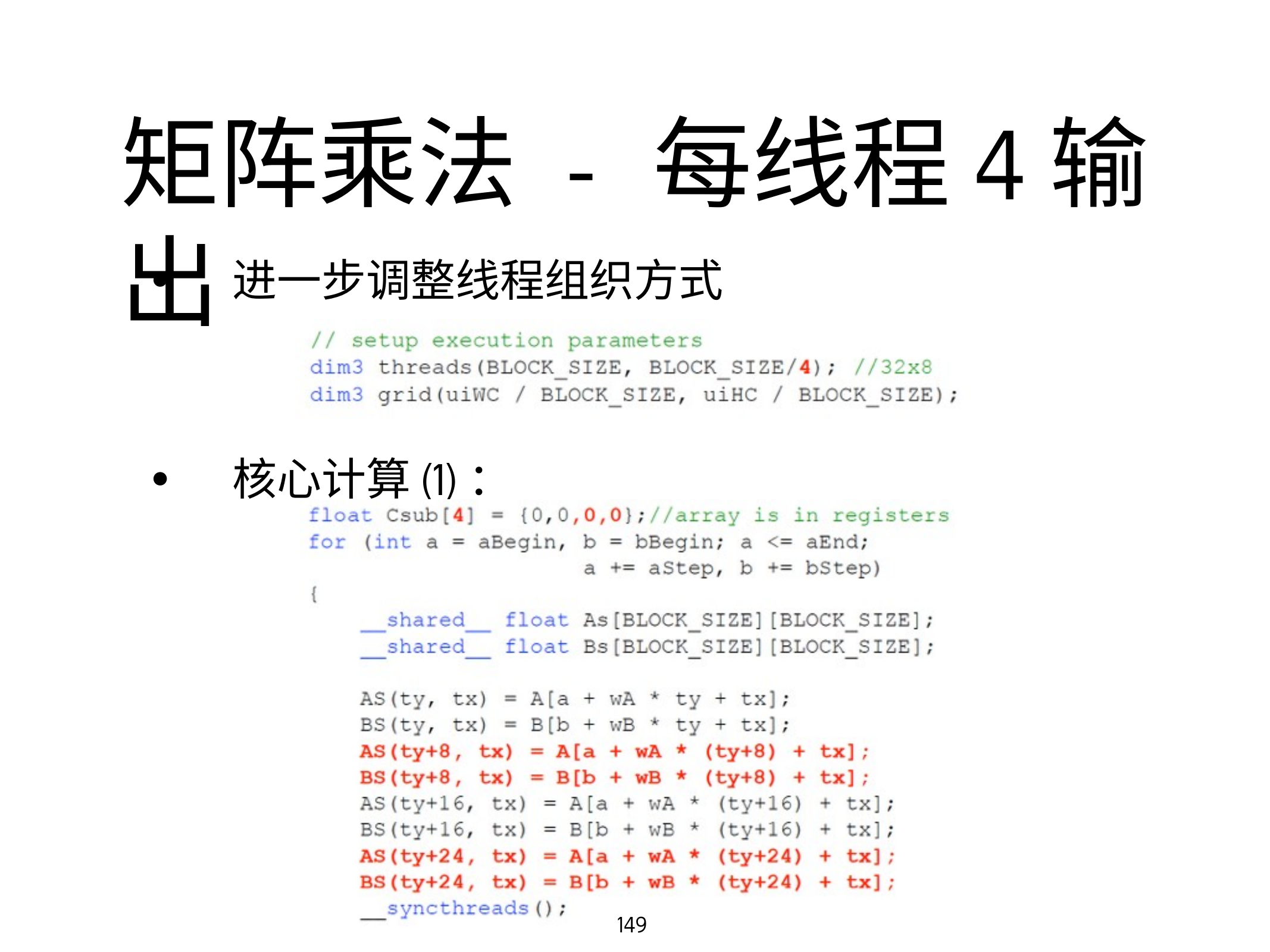

# 矩阵乘法 - 每线程4输出
• 进一步调整线程组织方式

• 核心计算(1)：

149